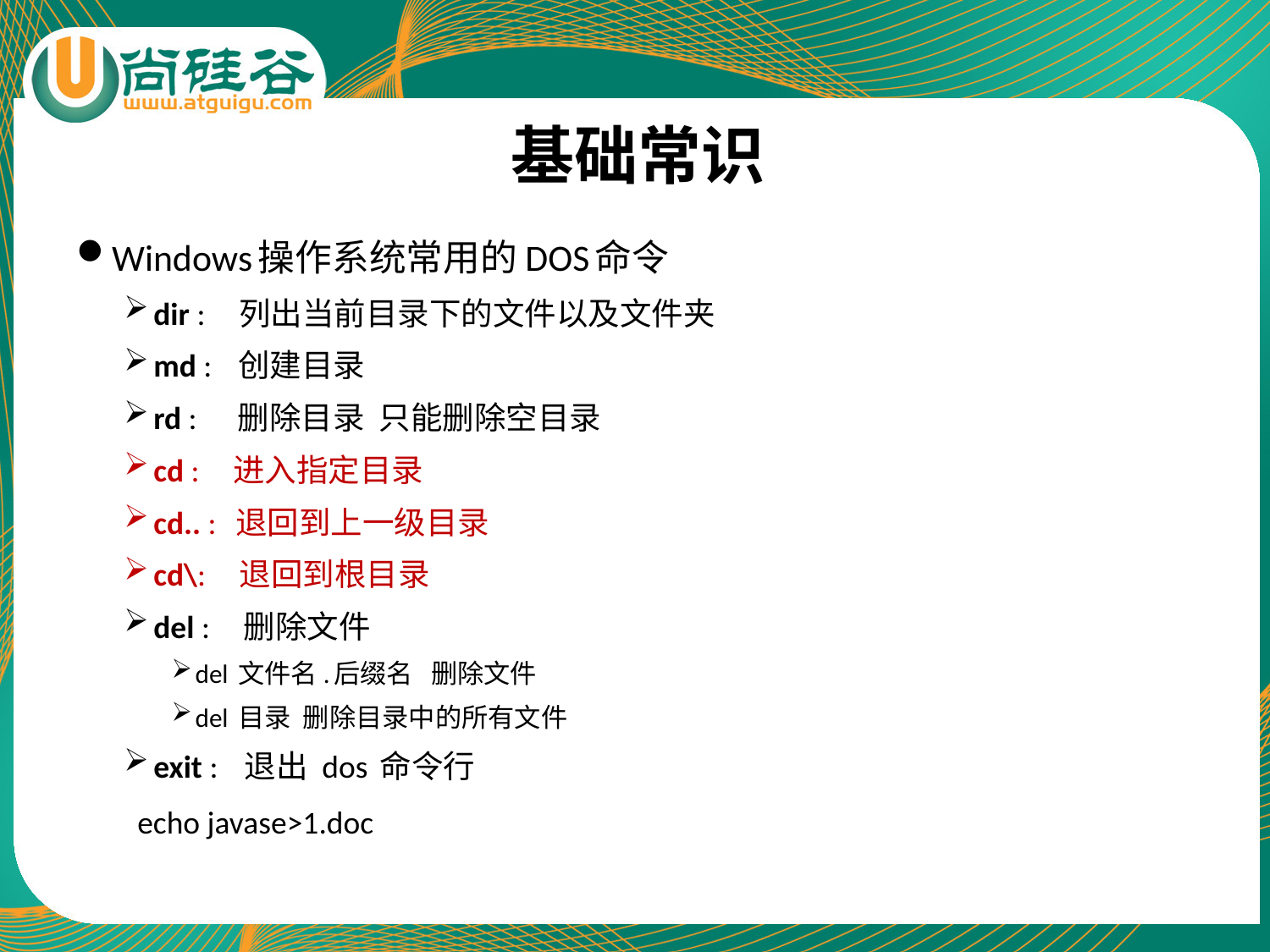

基础常识
Windows操作系统常用的DOS命令
dir :    列出当前目录下的文件以及文件夹
md :   创建目录
rd :     删除目录  只能删除空目录
cd :    进入指定目录
cd.. :  退回到上一级目录
cd\:    退回到根目录
del :    删除文件
del 文件名.后缀名   删除文件
del 目录  删除目录中的所有文件
exit :   退出 dos 命令行
echo javase>1.doc